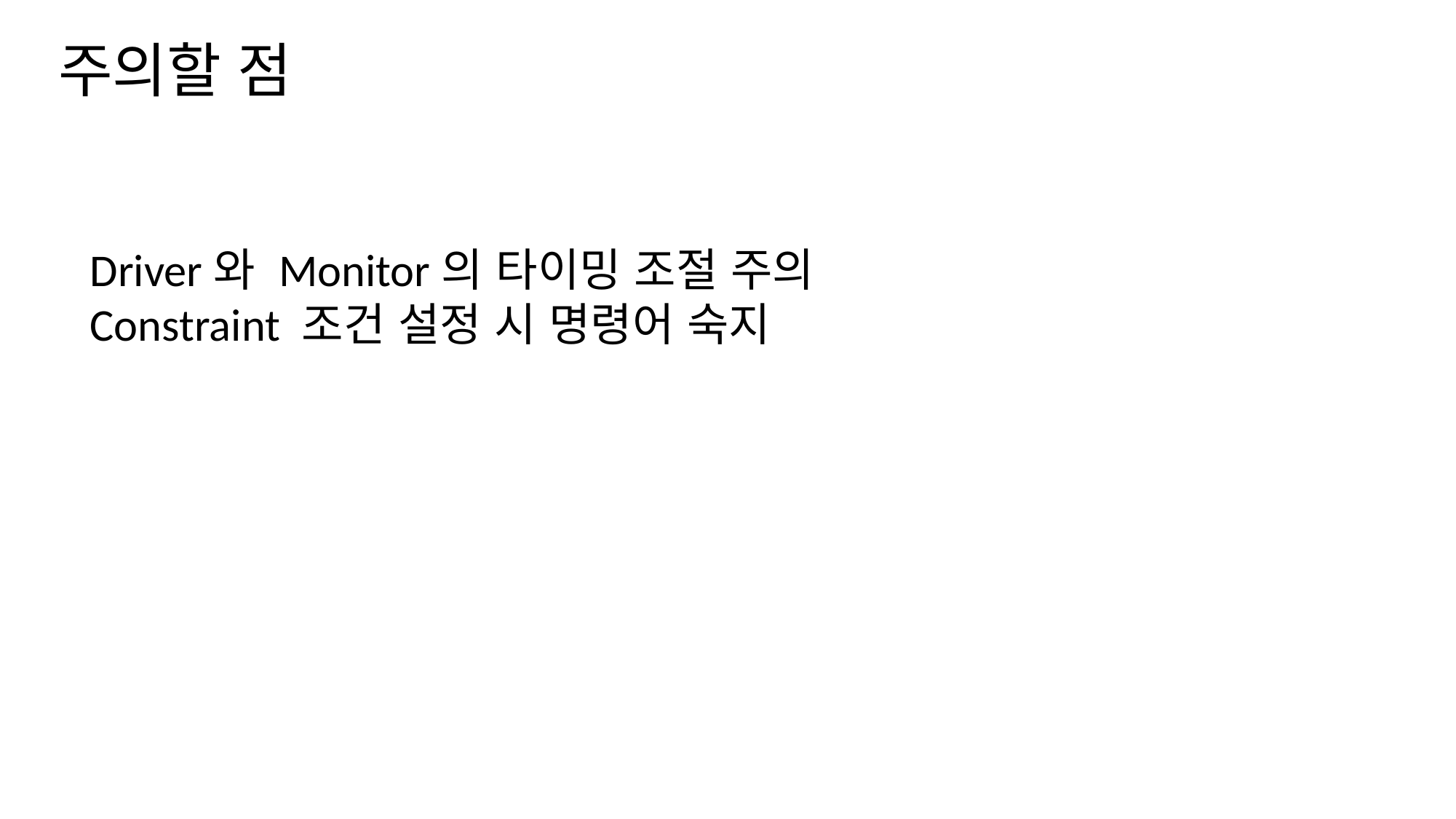

# 주의할 점
Driver와 Monitor의 타이밍 조절 주의
Constraint 조건 설정 시 명령어 숙지